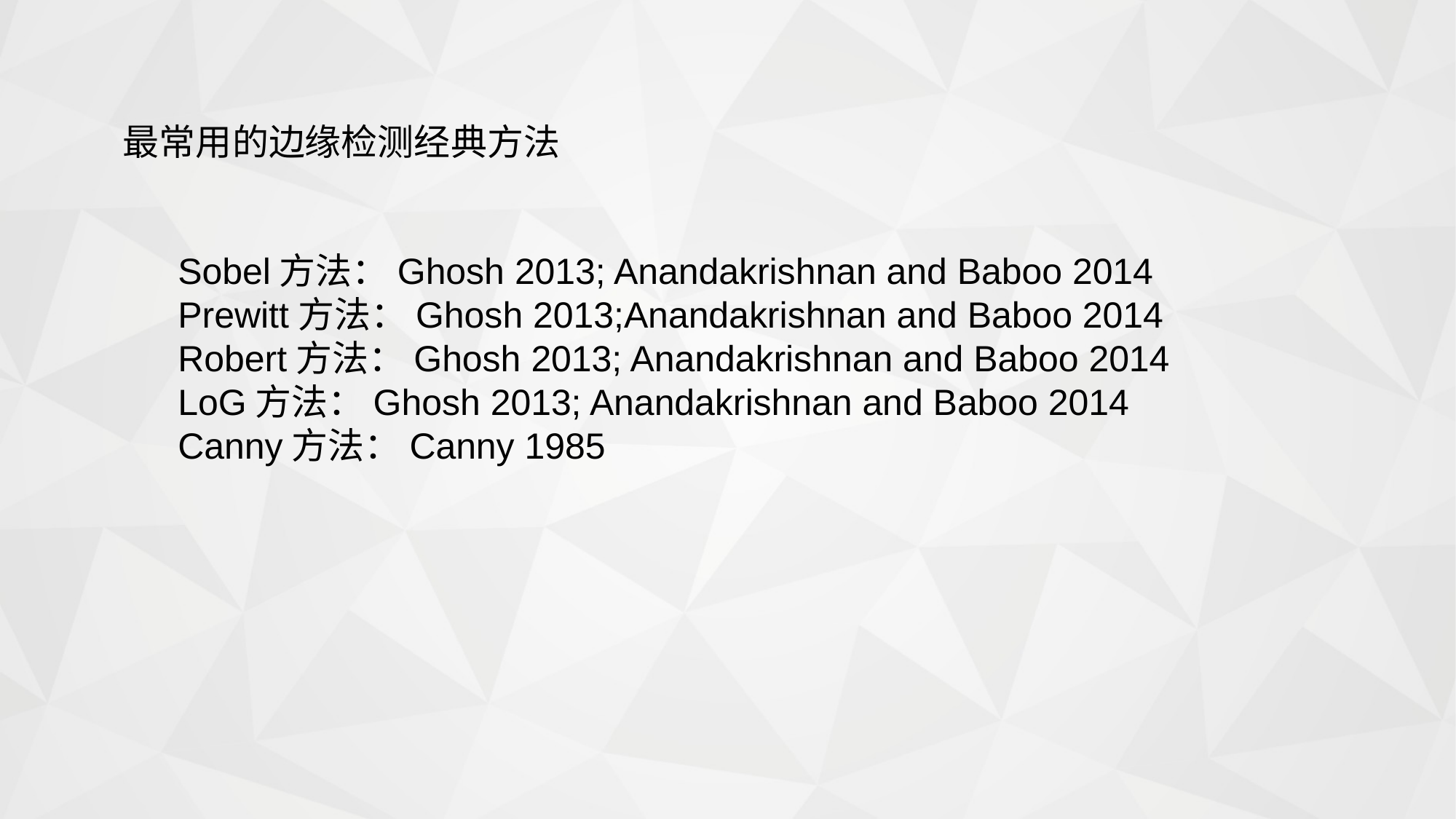

最常用的边缘检测经典方法
Sobel方法：Ghosh 2013; Anandakrishnan and Baboo 2014
Prewitt方法：Ghosh 2013;Anandakrishnan and Baboo 2014
Robert方法：Ghosh 2013; Anandakrishnan and Baboo 2014
LoG方法：Ghosh 2013; Anandakrishnan and Baboo 2014
Canny方法：Canny 1985